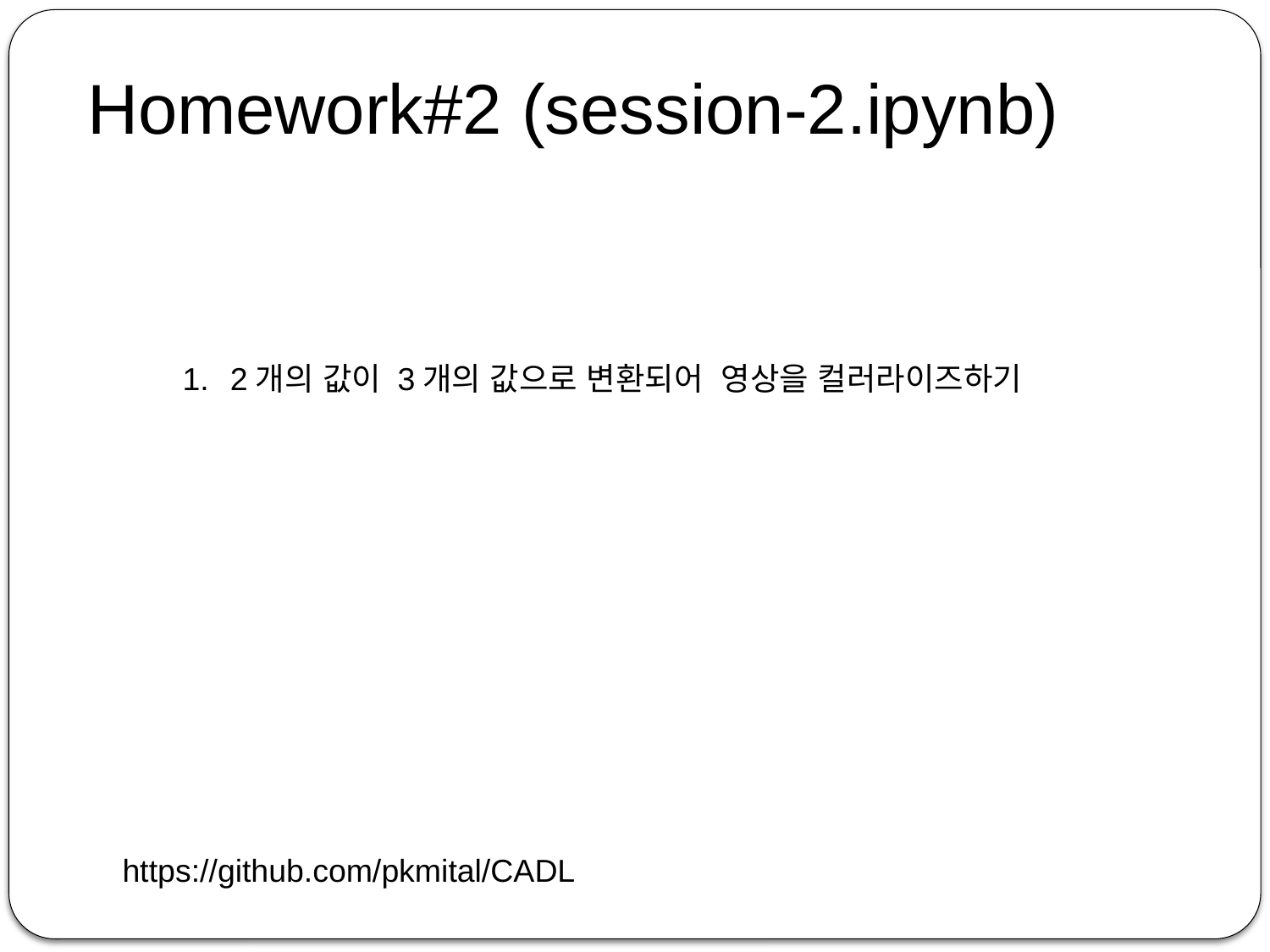

Homework#2 (session-2.ipynb)
2개의 값이 3개의 값으로 변환되어  영상을 컬러라이즈하기
https://github.com/pkmital/CADL